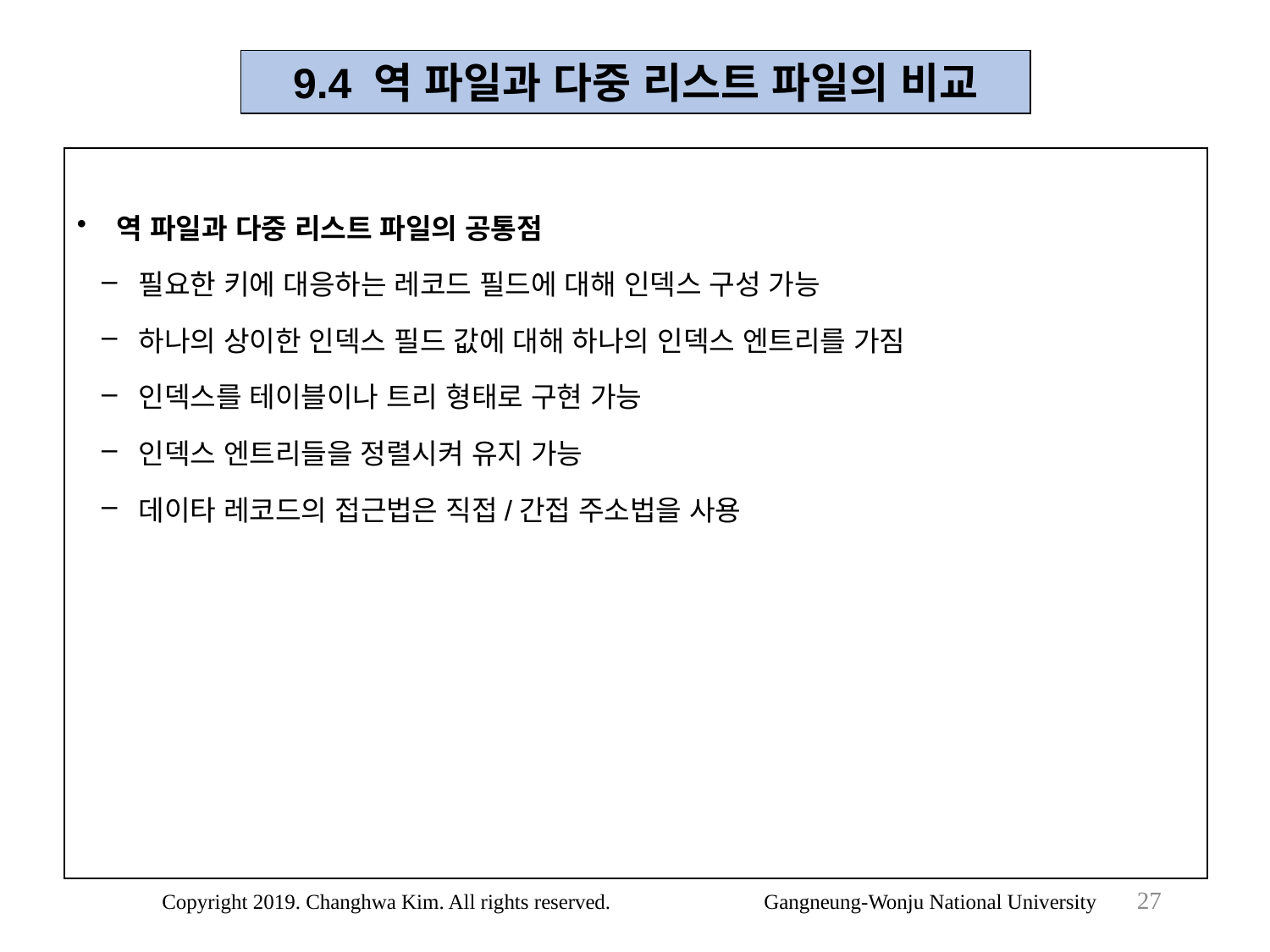

9.4 역 파일과 다중 리스트 파일의 비교

역 파일과 다중 리스트 파일의 공통점
필요한 키에 대응하는 레코드 필드에 대해 인덱스 구성 가능
하나의 상이한 인덱스 필드 값에 대해 하나의 인덱스 엔트리를 가짐
인덱스를 테이블이나 트리 형태로 구현 가능
인덱스 엔트리들을 정렬시켜 유지 가능
데이타 레코드의 접근법은 직접/간접 주소법을 사용
27
Copyright 2019. Changhwa Kim. All rights reserved.                             Gangneung-Wonju National University